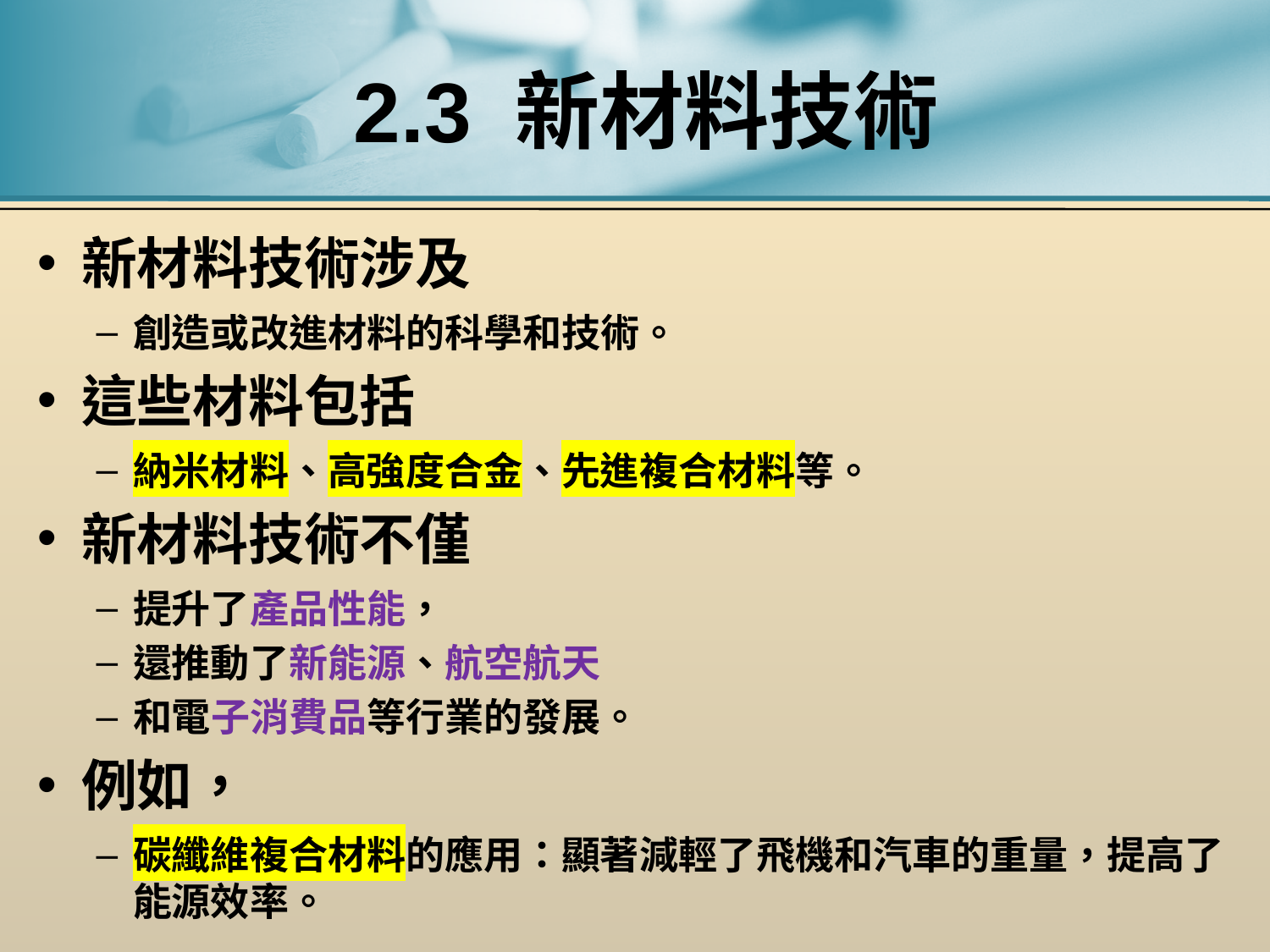

# 2.3 新材料技術
新材料技術涉及
創造或改進材料的科學和技術。
這些材料包括
納米材料、高強度合金、先進複合材料等。
新材料技術不僅
提升了產品性能，
還推動了新能源、航空航天
和電子消費品等行業的發展。
例如，
碳纖維複合材料的應用：顯著減輕了飛機和汽車的重量，提高了能源效率。